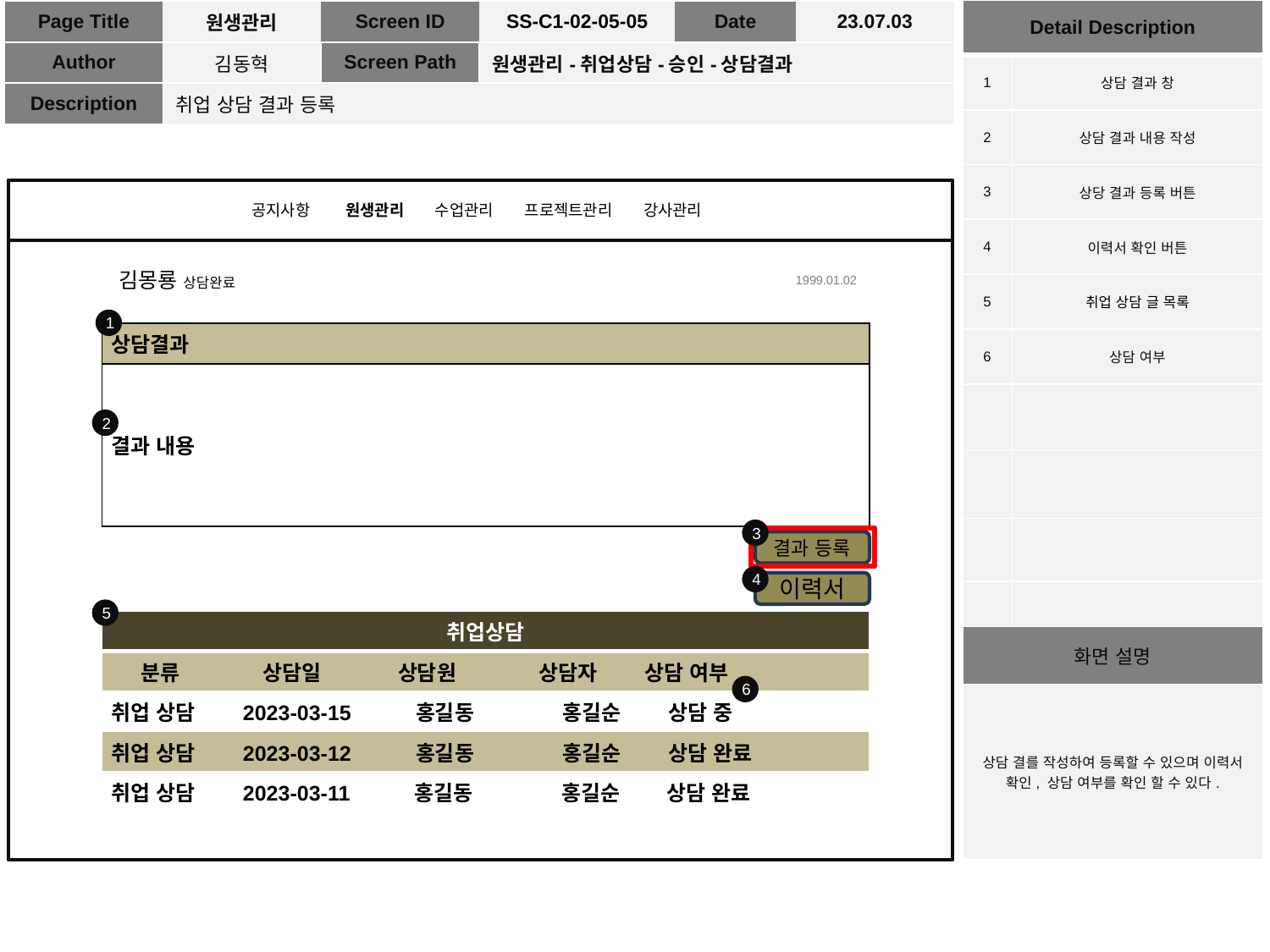

| Detail Description |  |
| --- | --- |
| 1 | 상담 결과 창 |
| 2 | 상담 결과 내용 작성 |
| 3 | 상당 결과 등록 버튼 |
| 4 | 이력서 확인 버튼 |
| 5 | 취업 상담 글 목록 |
| 6 | 상담 여부 |
|  |  |
|  |  |
|  |  |
|  |  |
| 화면 설명 |  |
| 상담 결를 작성하여 등록할 수 있으며 이력서 확인, 상담 여부를 확인 할 수 있다. |  |
| Page Title | 원생관리 | Screen ID | SS-C1-02-05-05 | Date | 23.07.03 |
| --- | --- | --- | --- | --- | --- |
| Author | 김동혁 | Screen Path | 원생관리-취업상담-승인-상담결과 |  |  |
| Description | 취업 상담 결과 등록 |  |  |  |  |

공지사항        원생관리       수업관리       프로젝트관리       강사관리

김몽룡 상담완료
1999.01.02
1
| 상담결과 |
| --- |
| 결과 내용 |
2
3

결과 등록
4
이력서
5
| 취업상담 |
| --- |
| 분류 상담일 상담원 상담자 상담 여부 |
| 취업 상담 2023-03-15 홍길동 홍길순 상담 중 |
| 취업 상담 2023-03-12 홍길동 홍길순 상담 완료 |
| 취업 상담 2023-03-11 홍길동 홍길순 상담 완료 |
6